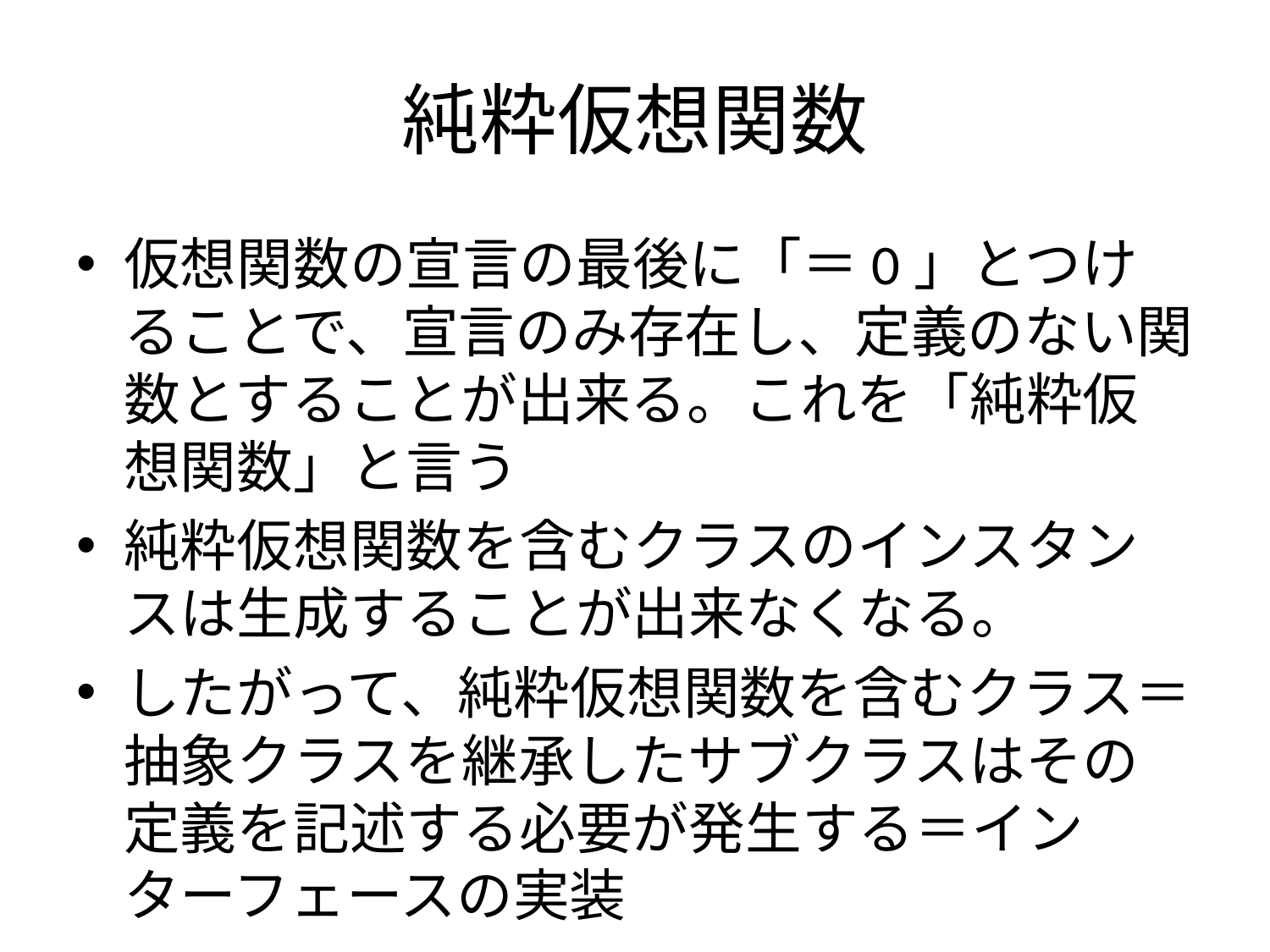

# 純粋仮想関数
仮想関数の宣言の最後に「＝0」とつけることで、宣言のみ存在し、定義のない関数とすることが出来る。これを「純粋仮想関数」と言う
純粋仮想関数を含むクラスのインスタンスは生成することが出来なくなる。
したがって、純粋仮想関数を含むクラス＝抽象クラスを継承したサブクラスはその定義を記述する必要が発生する＝インターフェースの実装